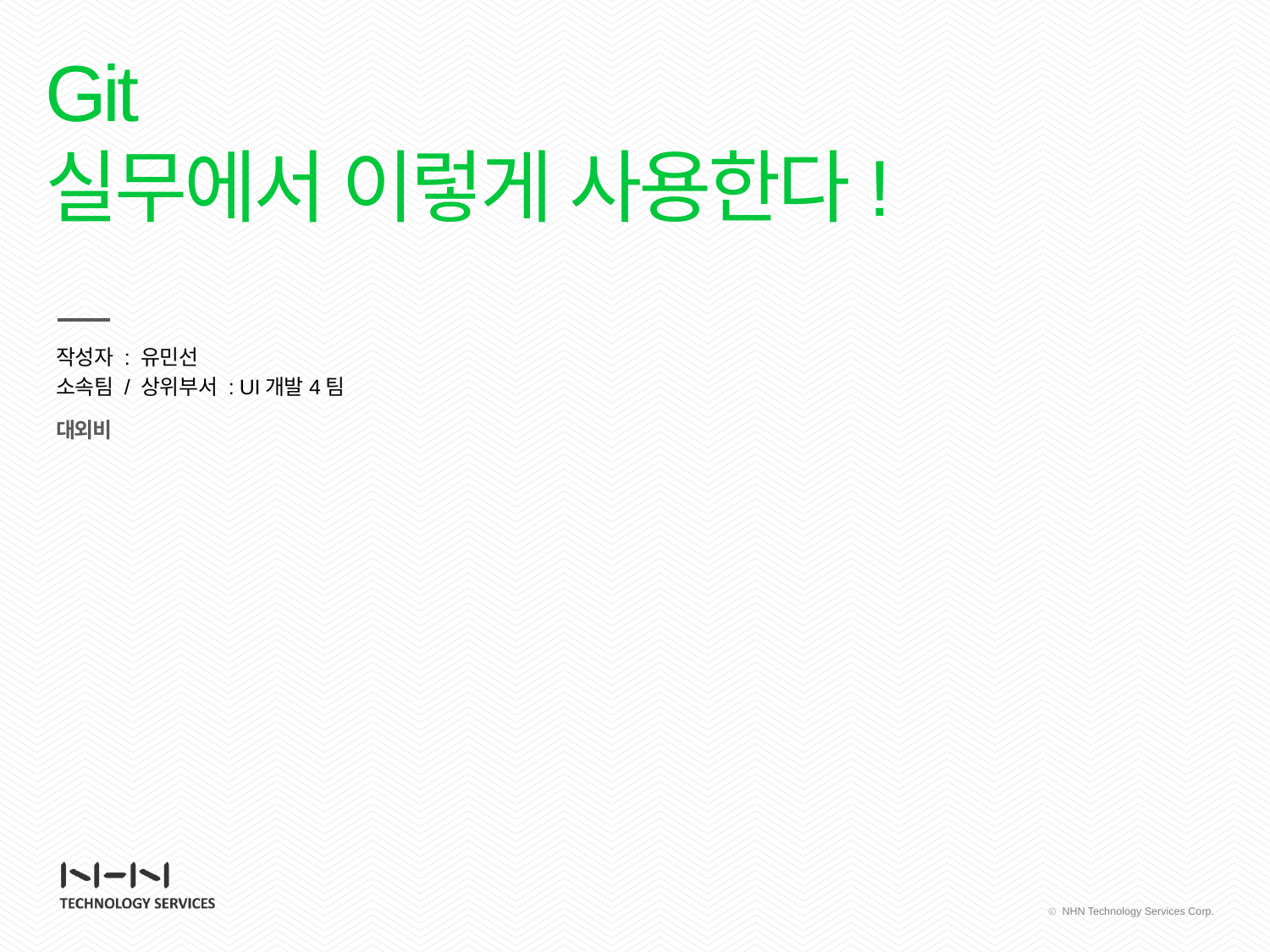

# Git 실무에서 이렇게 사용한다!
작성자 : 유민선
소속팀 / 상위부서 : UI개발4팀